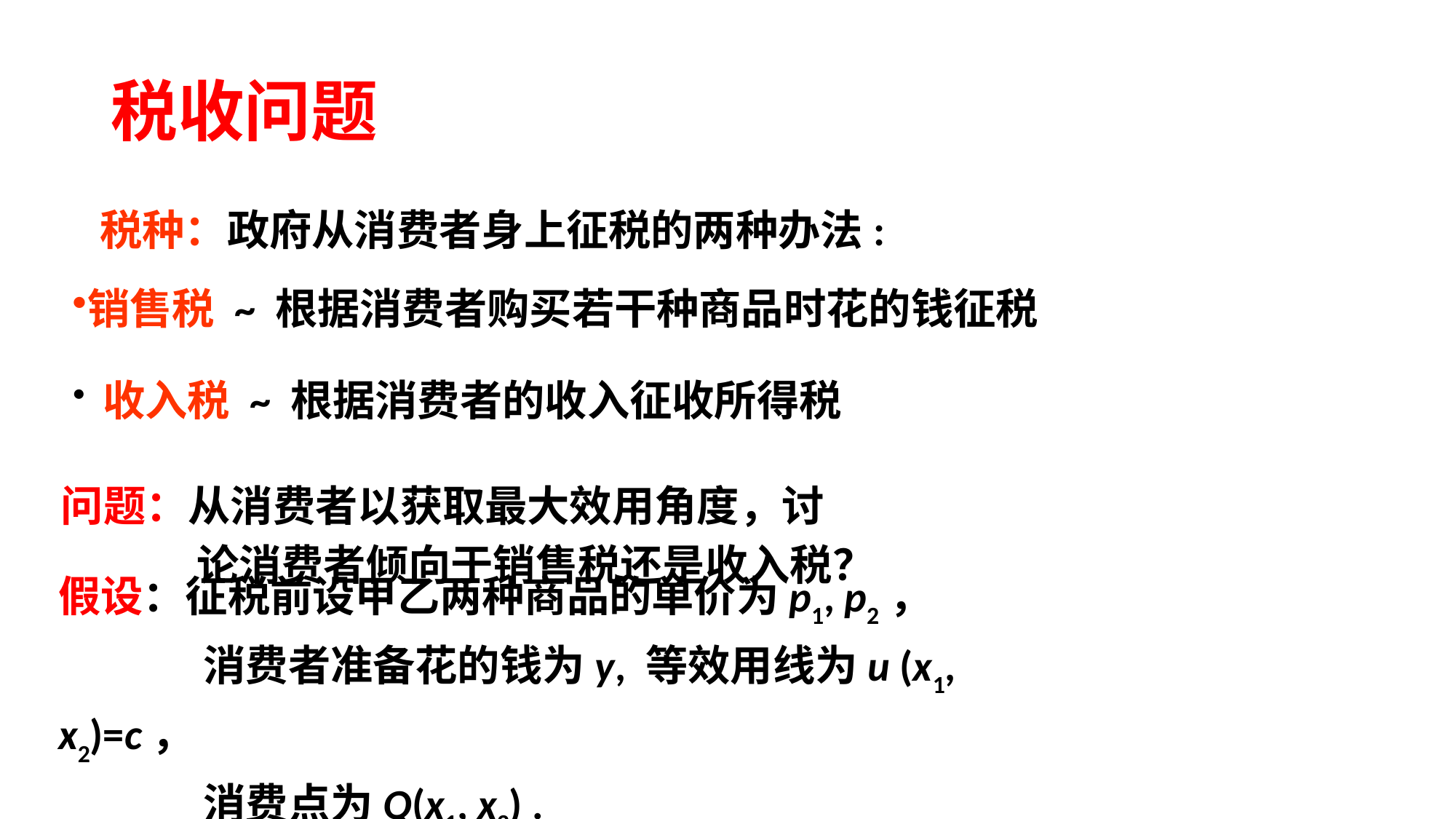

# 税收问题
  税种：政府从消费者身上征税的两种办法:

销售税 ~ 根据消费者购买若干种商品时花的钱征税
 收入税 ~ 根据消费者的收入征收所得税
问题：从消费者以获取最大效用角度，讨
             论消费者倾向于销售税还是收入税？
假设：征税前设甲乙两种商品的单价为p1, p2，
              消费者准备花的钱为y, 等效用线为u (x1, x2)=c，
              消费点为Q(x1, x2) .